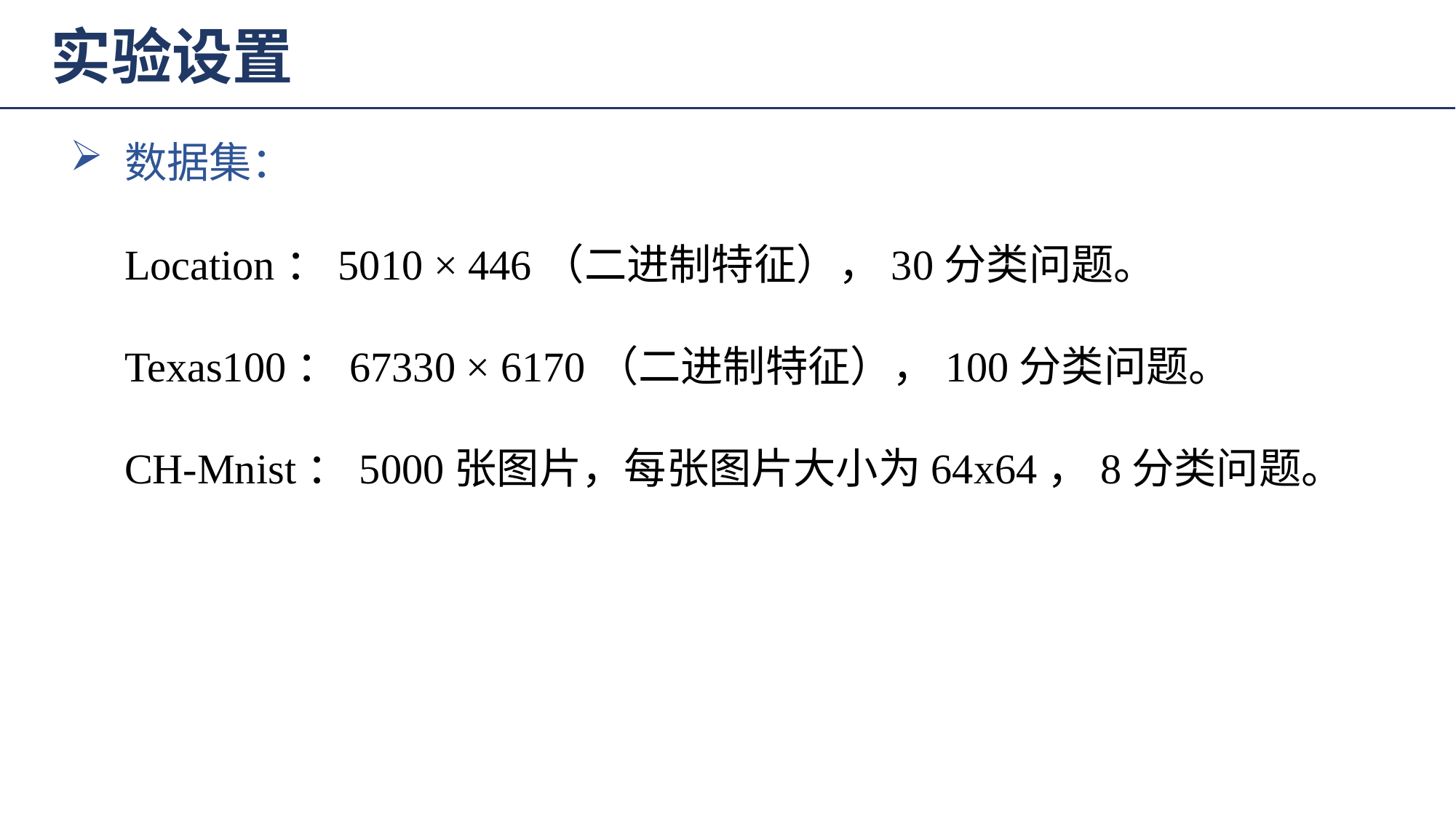

实验设置
数据集：

Location：5010 × 446（二进制特征），30分类问题。

Texas100：67330 × 6170（二进制特征），100分类问题。

CH-Mnist：5000张图片，每张图片大小为64x64，8分类问题。